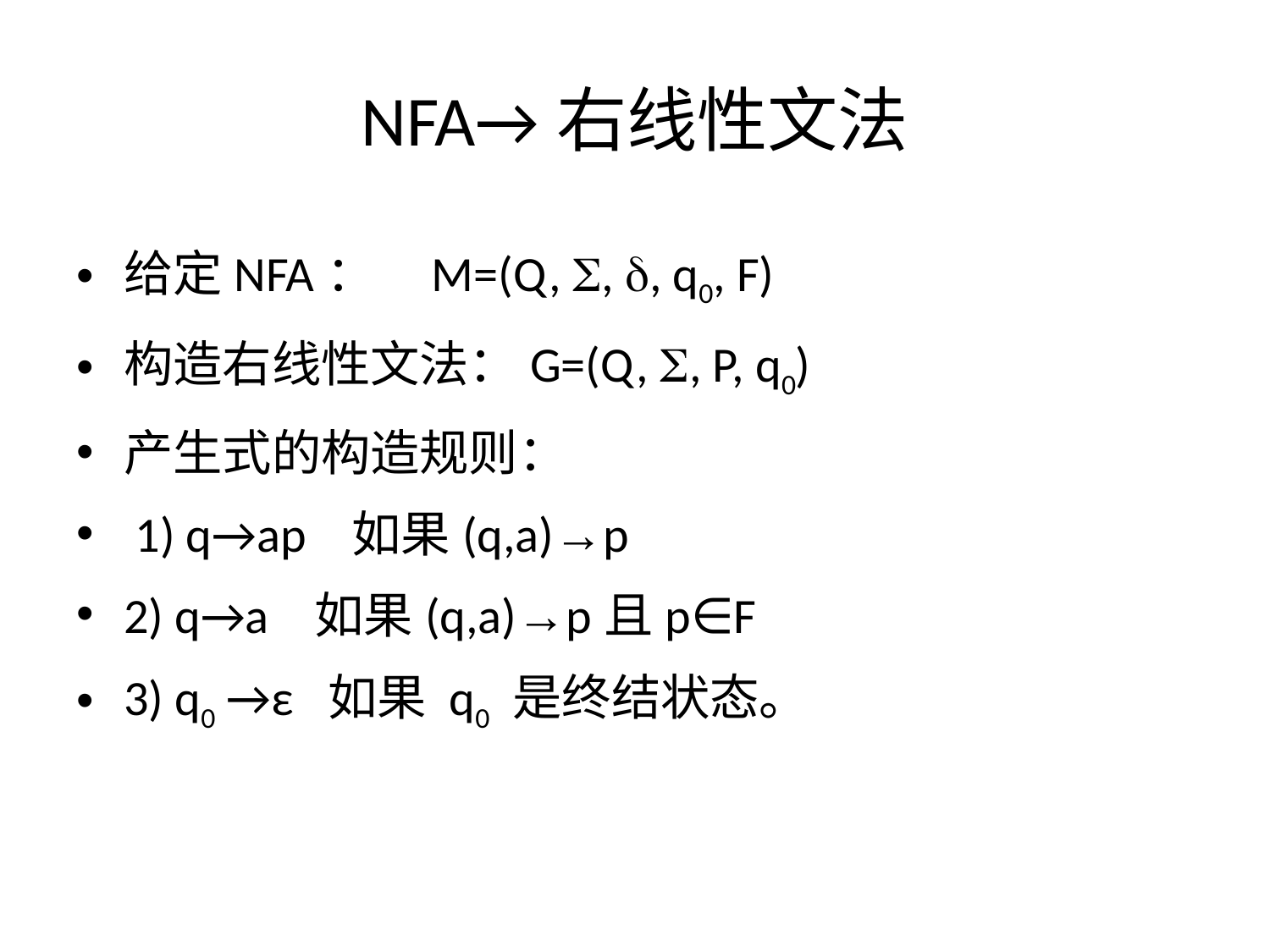

# NFA→右线性文法
给定NFA：    M=(Q, Σ, δ, q0, F)
构造右线性文法：G=(Q, Σ, P, q0)
产生式的构造规则：
 1) q→ap   如果(q,a)→p
2) q→a   如果(q,a)→p且p∈F
3) q0 →ε  如果 q0 是终结状态。